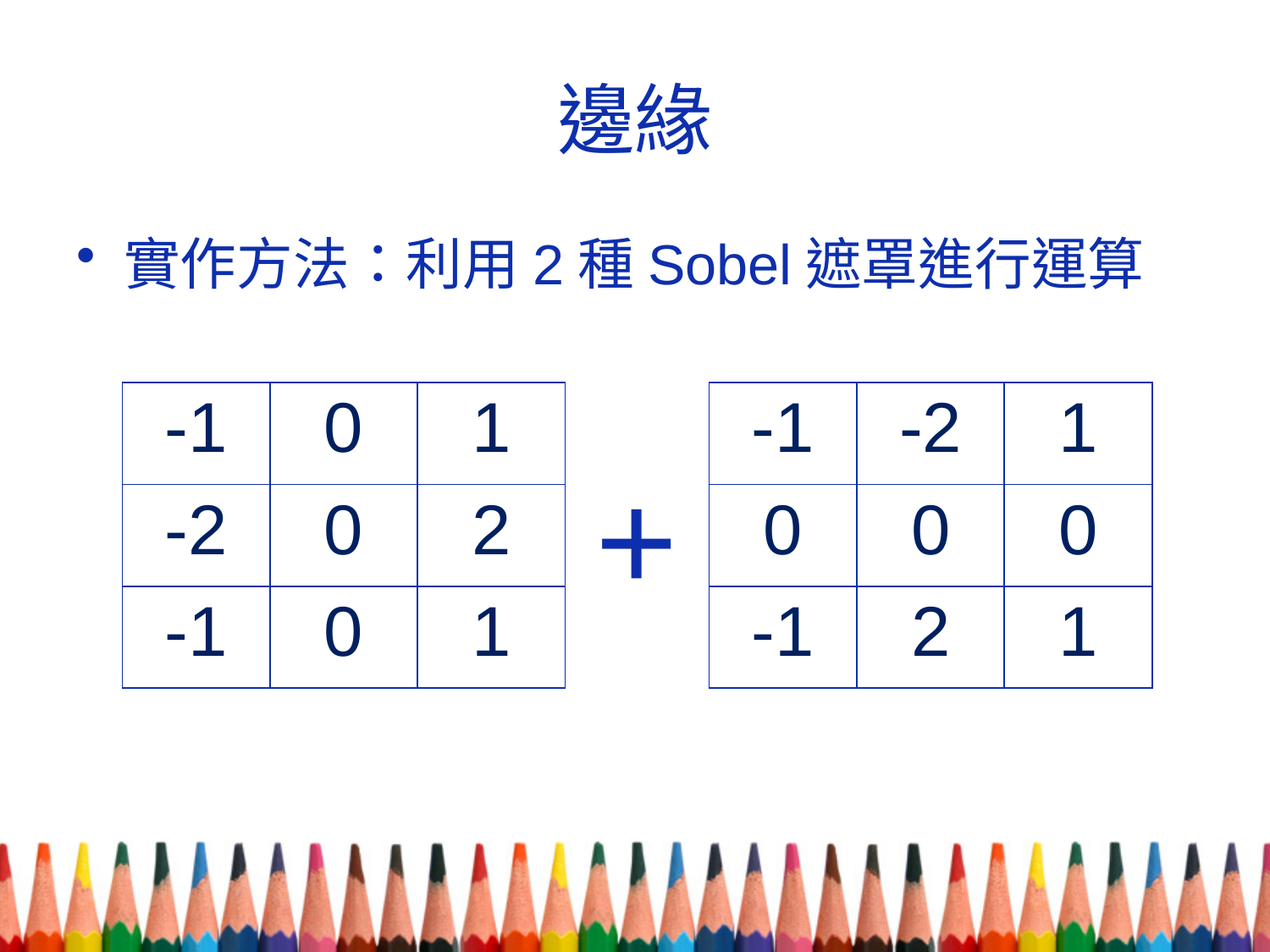

# 邊緣
實作方法：利用2種Sobel遮罩進行運算
| -1 | 0 | 1 |
| --- | --- | --- |
| -2 | 0 | 2 |
| -1 | 0 | 1 |
| -1 | -2 | 1 |
| --- | --- | --- |
| 0 | 0 | 0 |
| -1 | 2 | 1 |
+